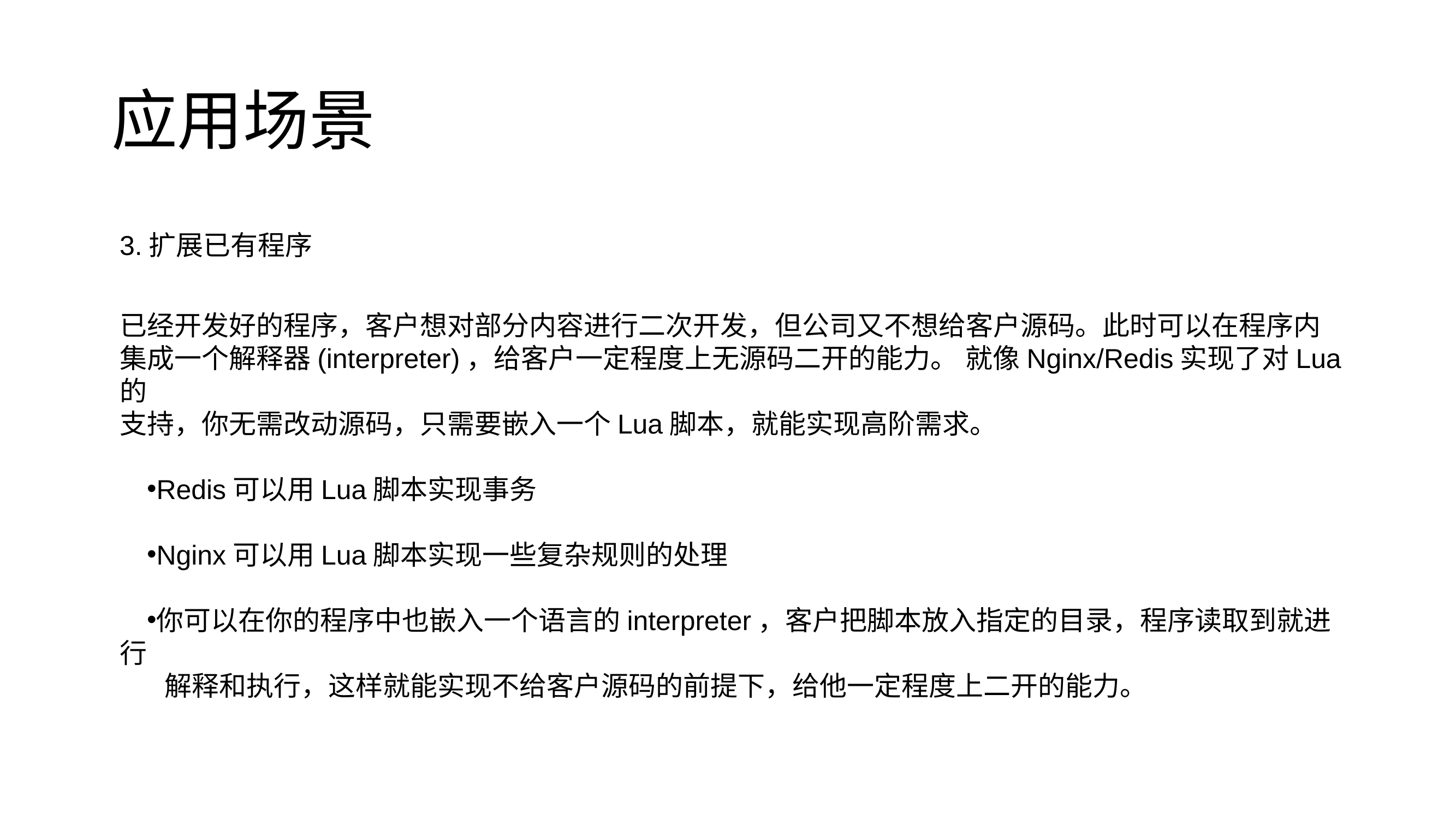

应用场景
3.扩展已有程序
已经开发好的程序，客户想对部分内容进行二次开发，但公司又不想给客户源码。此时可以在程序内
集成一个解释器(interpreter)，给客户一定程度上无源码二开的能力。 就像Nginx/Redis实现了对Lua的
支持，你无需改动源码，只需要嵌入一个Lua脚本，就能实现高阶需求。

Redis可以用Lua脚本实现事务

Nginx可以用Lua脚本实现一些复杂规则的处理

你可以在你的程序中也嵌入一个语言的interpreter，客户把脚本放入指定的目录，程序读取到就进行
     解释和执行，这样就能实现不给客户源码的前提下，给他一定程度上二开的能力。